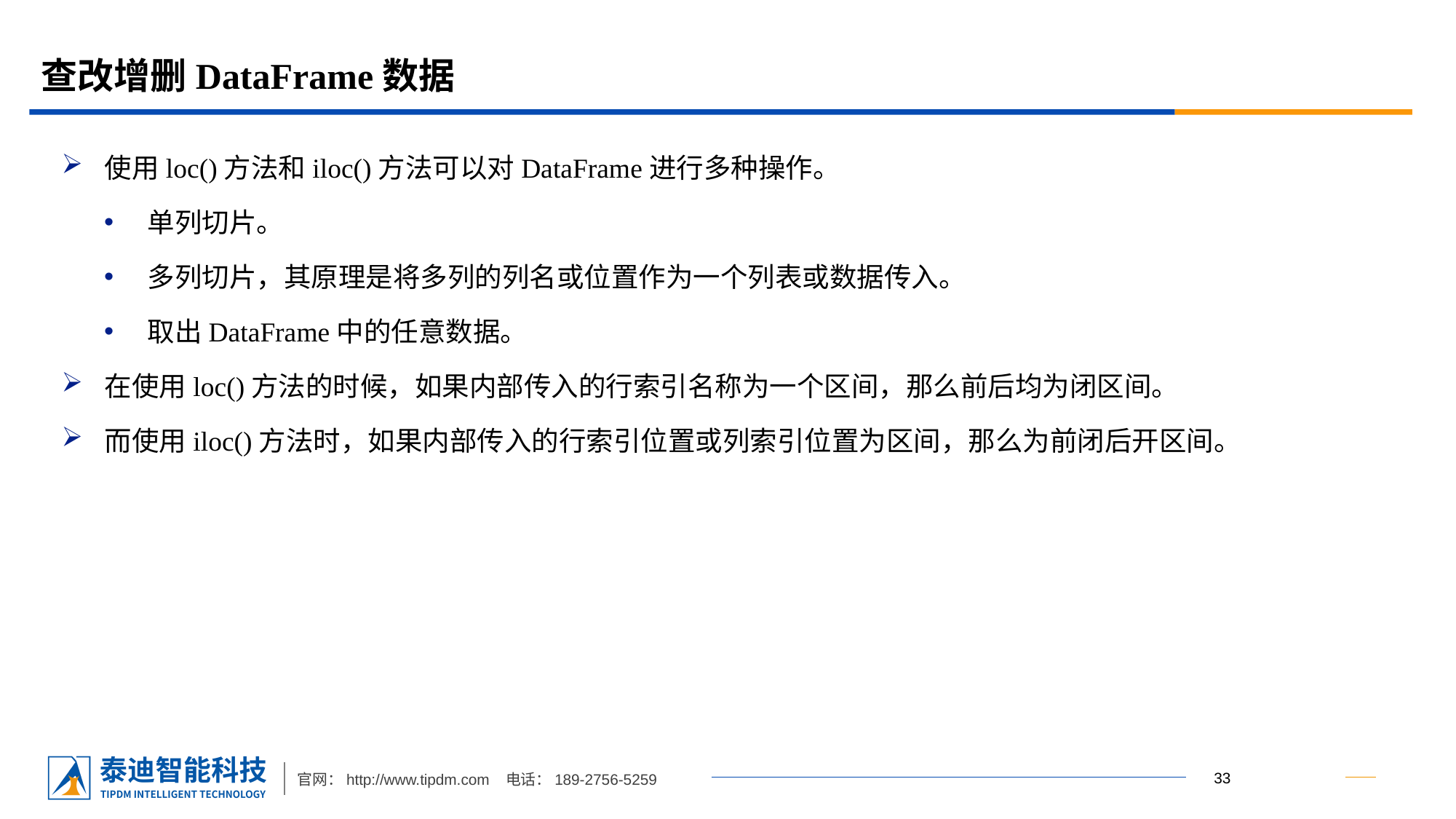

# 查改增删DataFrame数据
使用loc()方法和iloc()方法可以对DataFrame进行多种操作。
单列切片。
多列切片，其原理是将多列的列名或位置作为一个列表或数据传入。
取出DataFrame中的任意数据。
在使用loc()方法的时候，如果内部传入的行索引名称为一个区间，那么前后均为闭区间。
而使用iloc()方法时，如果内部传入的行索引位置或列索引位置为区间，那么为前闭后开区间。